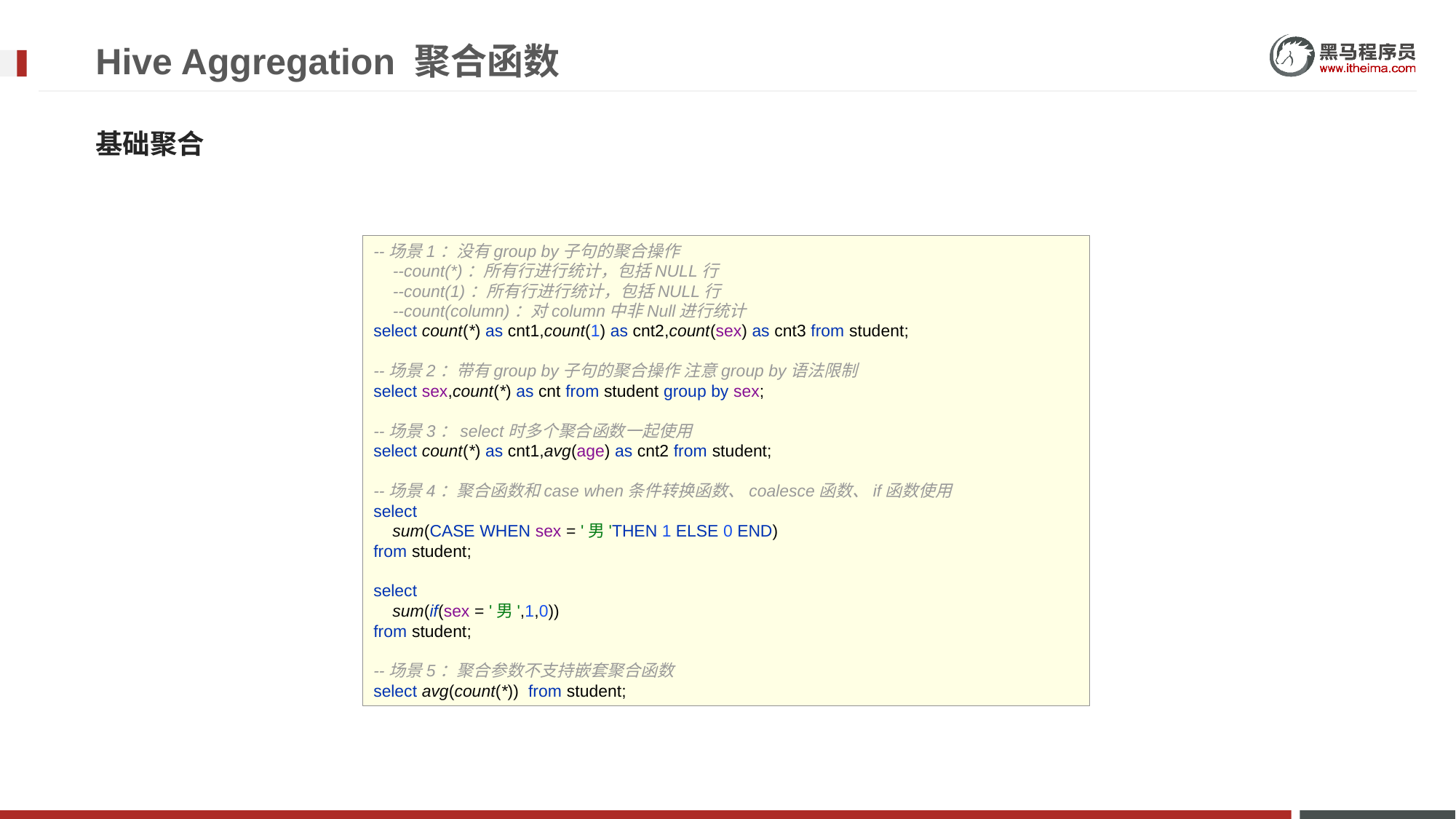

# Hive Aggregation 聚合函数
基础聚合
--场景1：没有group by子句的聚合操作
    --count(*)：所有行进行统计，包括NULL行
    --count(1)：所有行进行统计，包括NULL行
    --count(column)：对column中非Null进行统计
select count(*) as cnt1,count(1) as cnt2,count(sex) as cnt3 from student;
--场景2：带有group by子句的聚合操作 注意group by语法限制
select sex,count(*) as cnt from student group by sex;
--场景3：select时多个聚合函数一起使用
select count(*) as cnt1,avg(age) as cnt2 from student;
--场景4：聚合函数和case when条件转换函数、coalesce函数、if函数使用
select
    sum(CASE WHEN sex = '男'THEN 1 ELSE 0 END)
from student;
select
    sum(if(sex = '男',1,0))
from student;
--场景5：聚合参数不支持嵌套聚合函数
select avg(count(*))  from student;